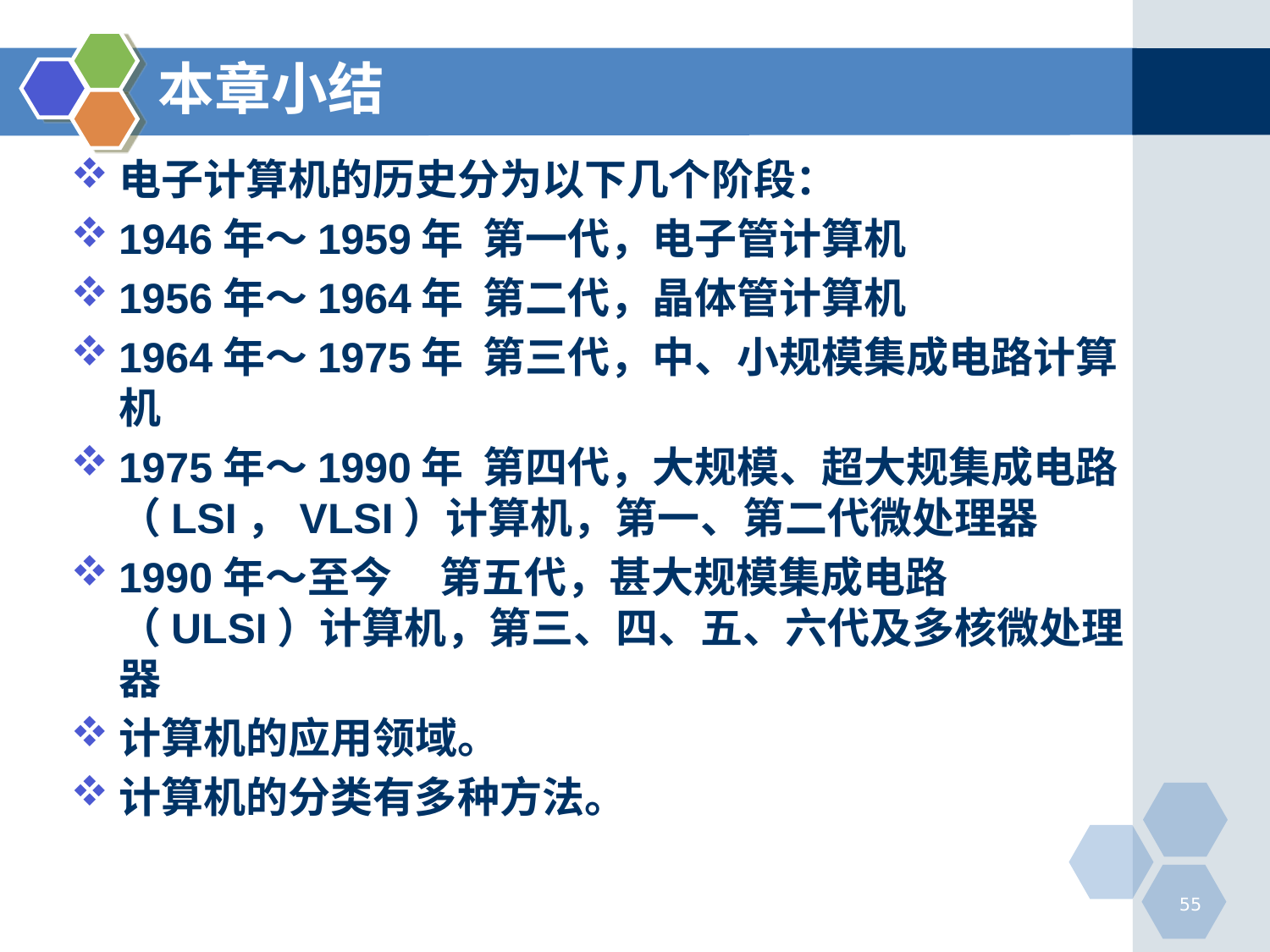

# 本章小结
电子计算机的历史分为以下几个阶段：
1946年～1959年  第一代，电子管计算机
1956年～1964年  第二代，晶体管计算机
1964年～1975年  第三代，中、小规模集成电路计算机
1975年～1990年  第四代，大规模、超大规集成电路（LSI，VLSI）计算机，第一、第二代微处理器
1990年～至今     第五代，甚大规模集成电路（ULSI）计算机，第三、四、五、六代及多核微处理器
计算机的应用领域。
计算机的分类有多种方法。
55